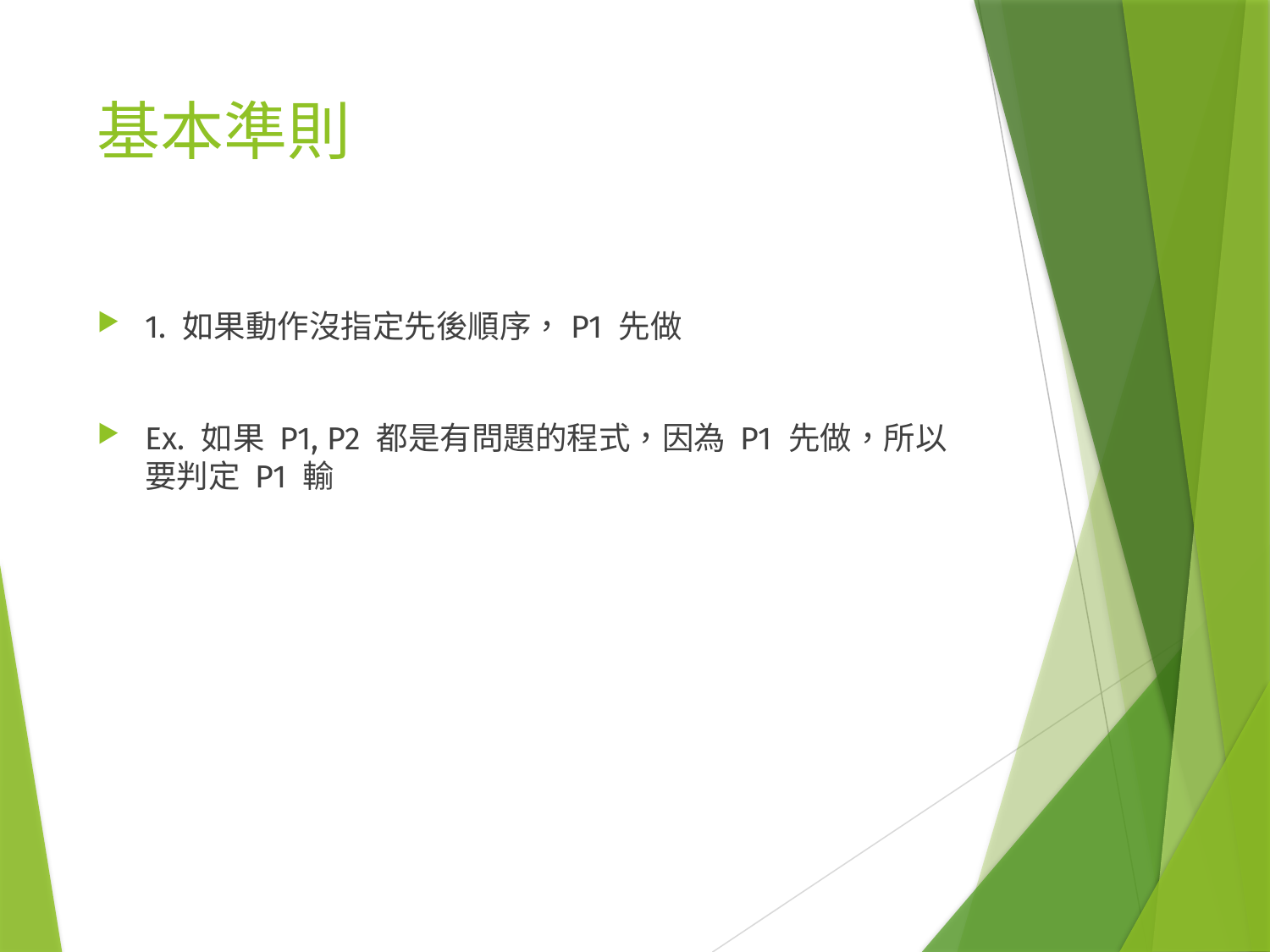

# 基本準則
1. 如果動作沒指定先後順序，P1 先做

Ex. 如果 P1, P2 都是有問題的程式，因為 P1 先做，所以要判定 P1 輸